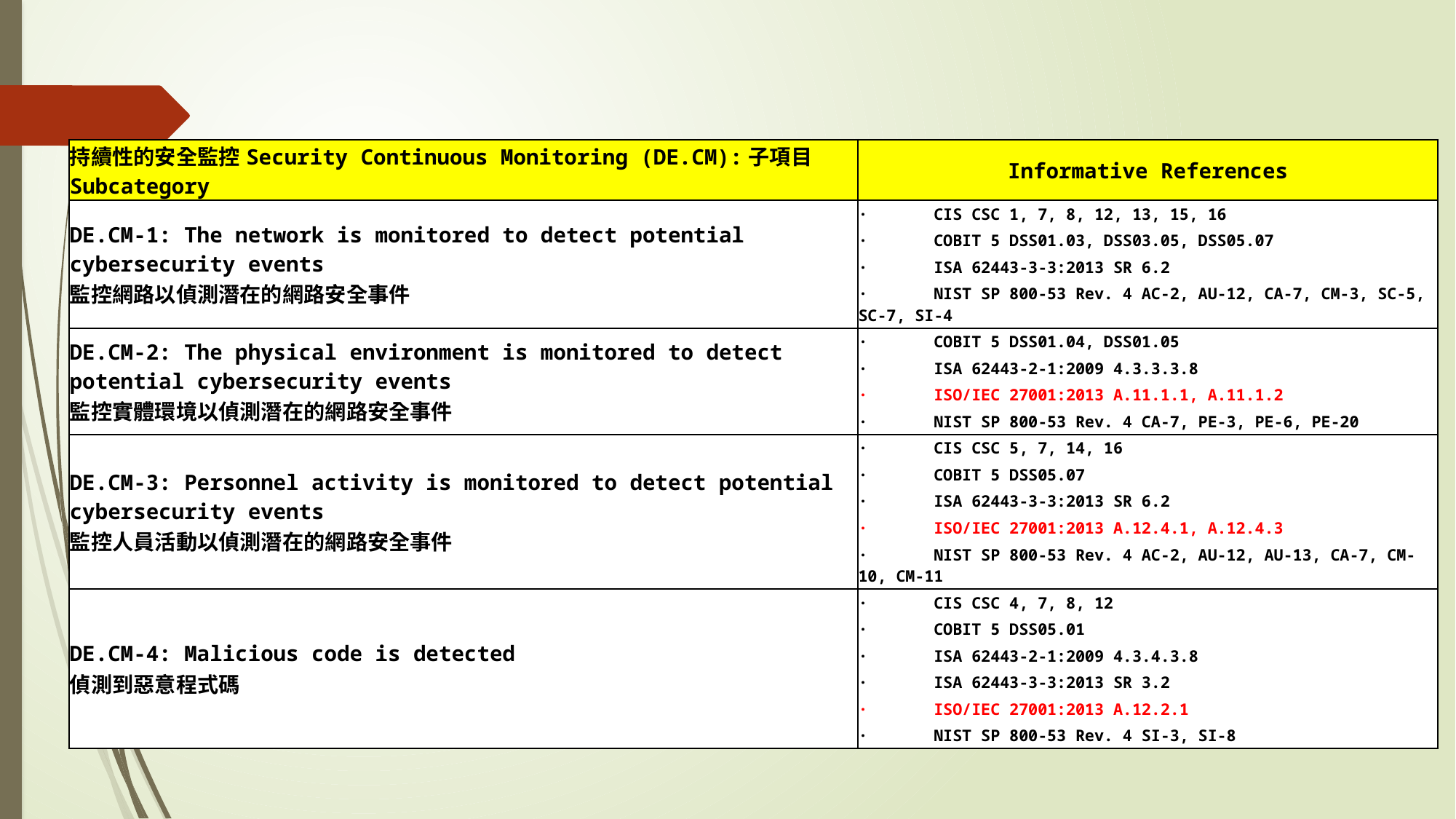

| 持續性的安全監控Security Continuous Monitoring (DE.CM):子項目Subcategory | Informative References |
| --- | --- |
| DE.CM-1: The network is monitored to detect potential cybersecurity events 監控網路以偵測潛在的網路安全事件 | ·       CIS CSC 1, 7, 8, 12, 13, 15, 16 |
|  | ·       COBIT 5 DSS01.03, DSS03.05, DSS05.07 |
|  | ·       ISA 62443-3-3:2013 SR 6.2 |
|  | ·       NIST SP 800-53 Rev. 4 AC-2, AU-12, CA-7, CM-3, SC-5, SC-7, SI-4 |
| DE.CM-2: The physical environment is monitored to detect potential cybersecurity events 監控實體環境以偵測潛在的網路安全事件 | ·       COBIT 5 DSS01.04, DSS01.05 |
|  | ·       ISA 62443-2-1:2009 4.3.3.3.8 |
|  | ·       ISO/IEC 27001:2013 A.11.1.1, A.11.1.2 |
|  | ·       NIST SP 800-53 Rev. 4 CA-7, PE-3, PE-6, PE-20 |
| DE.CM-3: Personnel activity is monitored to detect potential cybersecurity events 監控人員活動以偵測潛在的網路安全事件 | ·       CIS CSC 5, 7, 14, 16 |
|  | ·       COBIT 5 DSS05.07 |
|  | ·       ISA 62443-3-3:2013 SR 6.2 |
|  | ·       ISO/IEC 27001:2013 A.12.4.1, A.12.4.3 |
|  | ·       NIST SP 800-53 Rev. 4 AC-2, AU-12, AU-13, CA-7, CM-10, CM-11 |
| DE.CM-4: Malicious code is detected 偵測到惡意程式碼 | ·       CIS CSC 4, 7, 8, 12 |
|  | ·       COBIT 5 DSS05.01 |
|  | ·       ISA 62443-2-1:2009 4.3.4.3.8 |
|  | ·       ISA 62443-3-3:2013 SR 3.2 |
|  | ·       ISO/IEC 27001:2013 A.12.2.1 |
|  | ·       NIST SP 800-53 Rev. 4 SI-3, SI-8 |